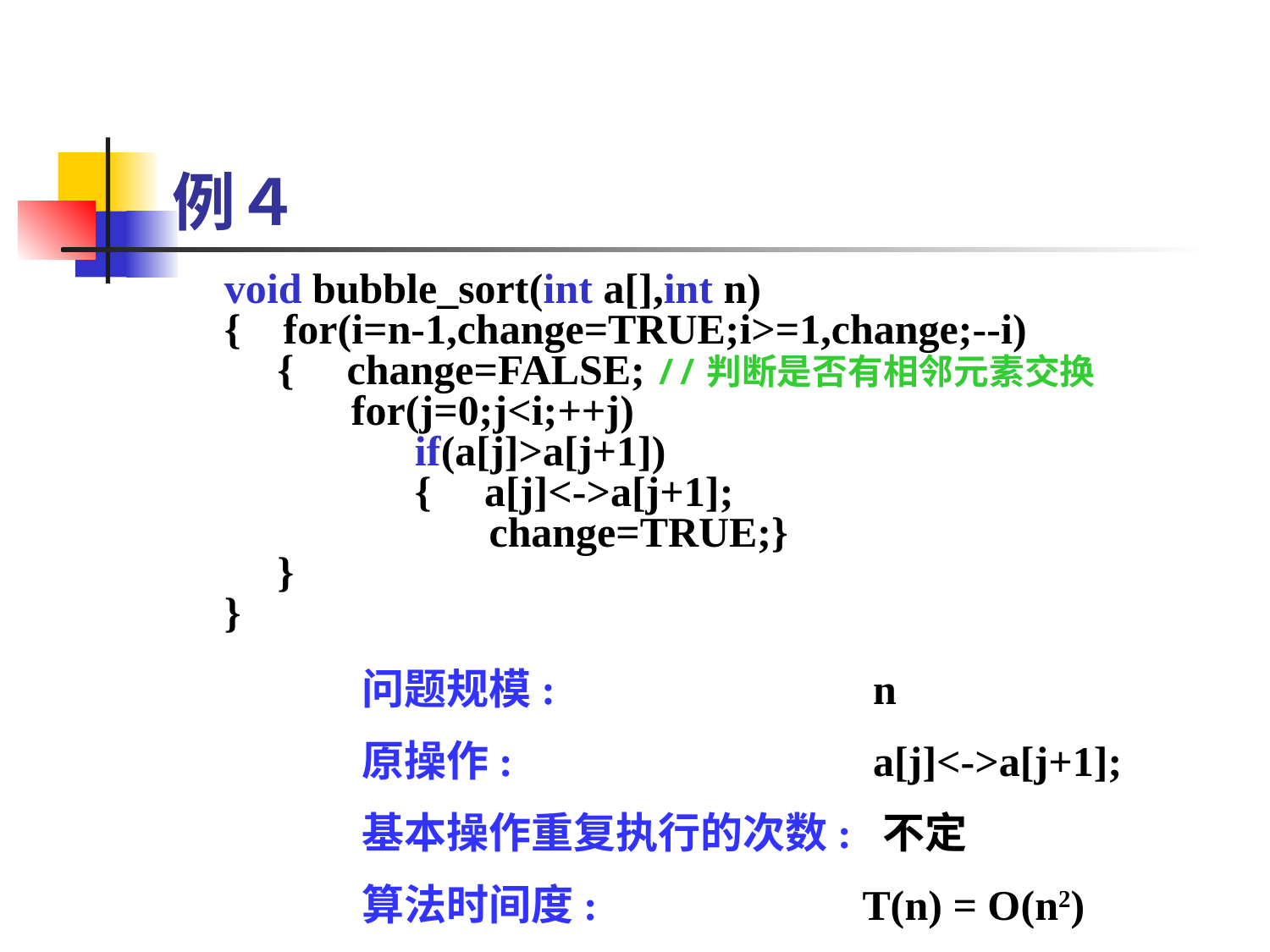

# 例４
void bubble_sort(int a[],int n)
{    for(i=n-1,change=TRUE;i>=1,change;--i)
     {     change=FALSE; //判断是否有相邻元素交换
            for(j=0;j<i;++j)
                  if(a[j]>a[j+1])
                  {     a[j]<->a[j+1];
                         change=TRUE;}
     }
}
问题规模:                              n
原操作:                                  a[j]<->a[j+1];
基本操作重复执行的次数:  不定
算法时间度:                         T(n) = O(n2)